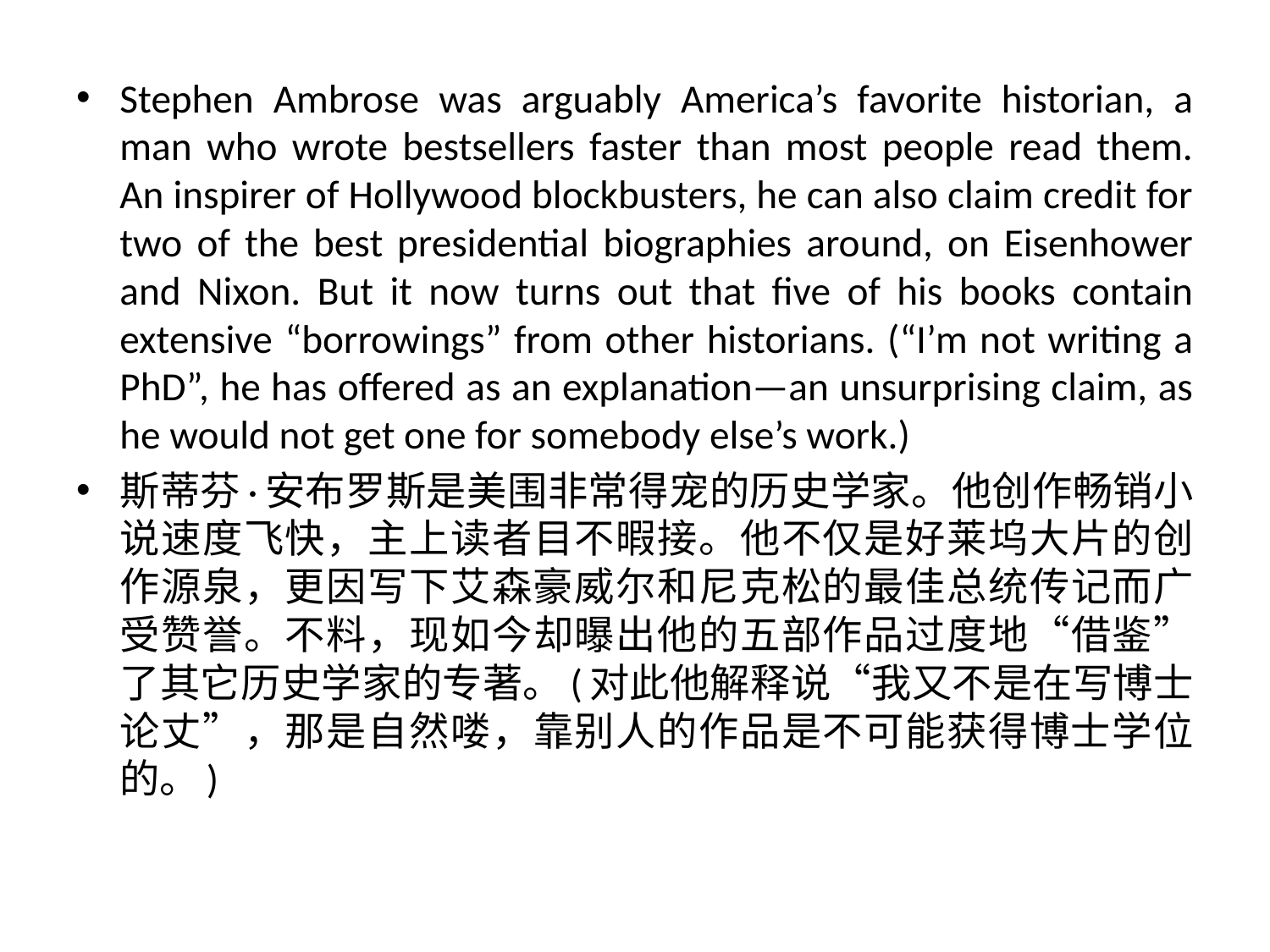

Stephen Ambrose was arguably America’s favorite historian, a man who wrote bestsellers faster than most people read them. An inspirer of Hollywood blockbusters, he can also claim credit for two of the best presidential biographies around, on Eisenhower and Nixon. But it now turns out that five of his books contain extensive “borrowings” from other historians. (“I’m not writing a PhD”, he has offered as an explanation—an unsurprising claim, as he would not get one for somebody else’s work.)
斯蒂芬·安布罗斯是美围非常得宠的历史学家。他创作畅销小说速度飞快，主上读者目不暇接。他不仅是好莱坞大片的创作源泉，更因写下艾森豪威尔和尼克松的最佳总统传记而广受赞誉。不料，现如今却曝出他的五部作品过度地“借鉴”了其它历史学家的专著。(对此他解释说“我又不是在写博士论丈”，那是自然喽，靠别人的作品是不可能获得博士学位的。)